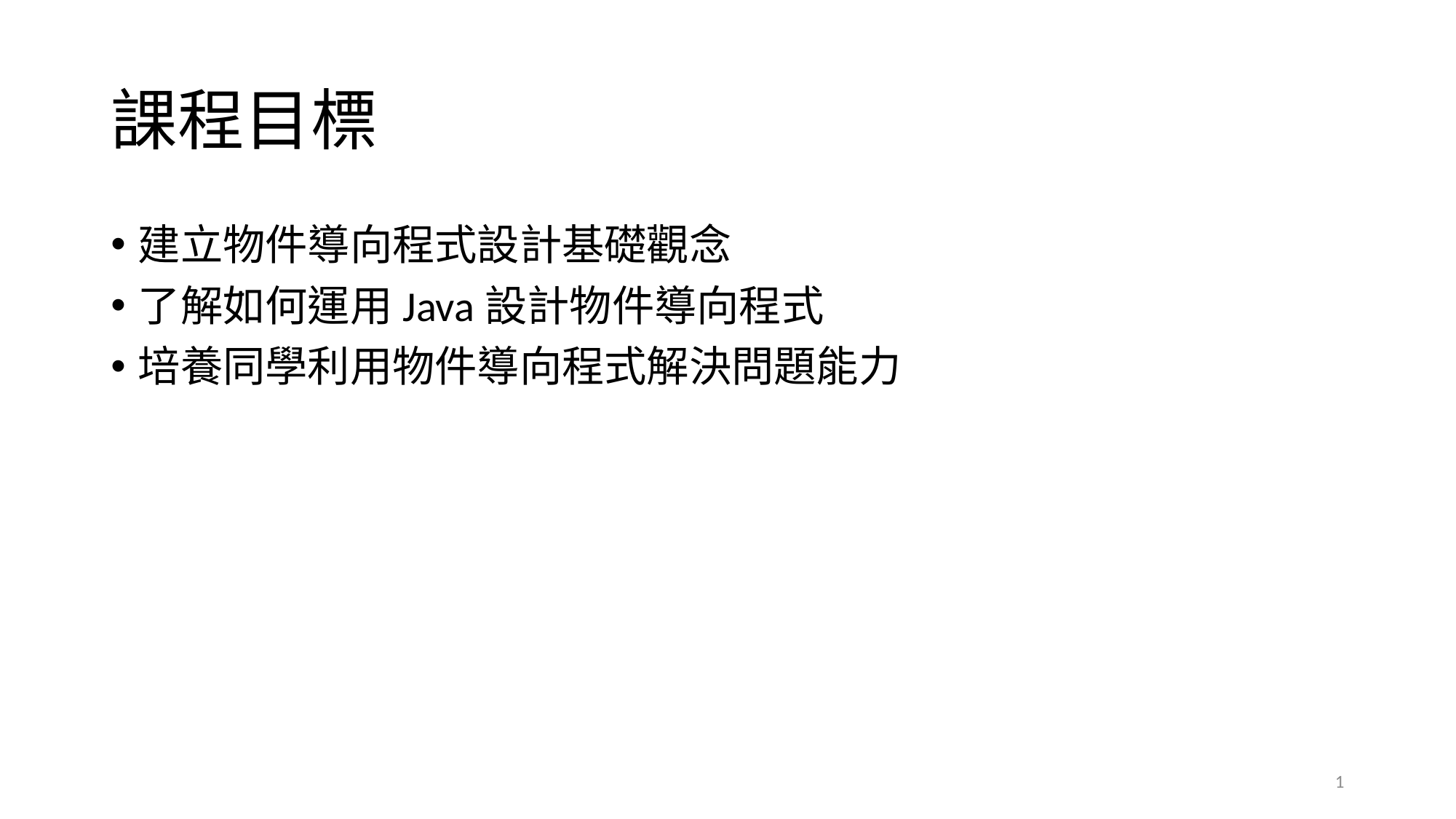

# 課程目標
建立物件導向程式設計基礎觀念
了解如何運用Java設計物件導向程式
培養同學利用物件導向程式解決問題能力
1